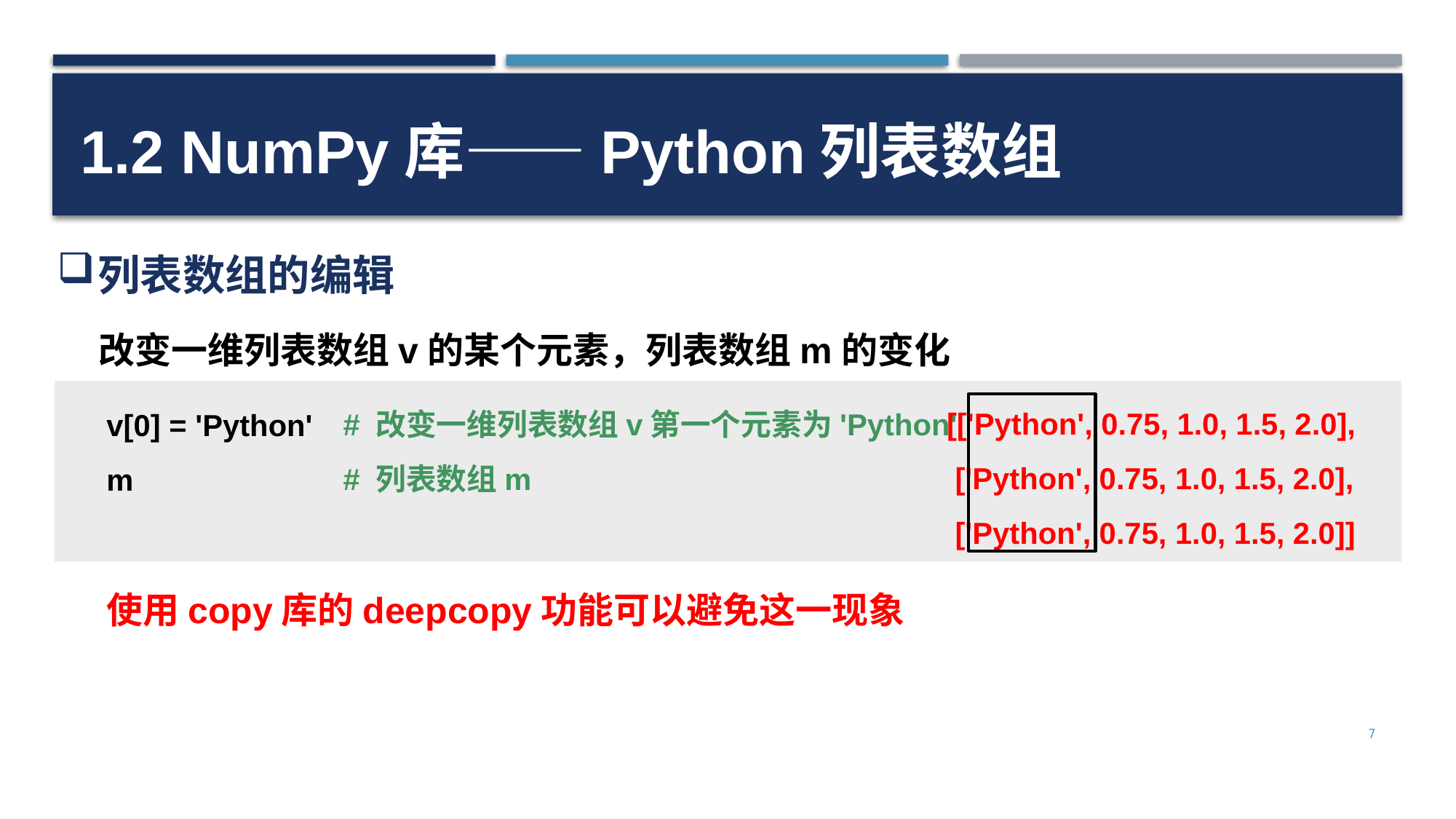

1.2 NumPy库——Python列表数组
列表数组的编辑
改变一维列表数组v的某个元素，列表数组m的变化

# 改变一维列表数组v第一个元素为'Python'
# 列表数组m
v[0] = 'Python'
m
[['Python', 0.75, 1.0, 1.5, 2.0],
 ['Python', 0.75, 1.0, 1.5, 2.0],
 ['Python', 0.75, 1.0, 1.5, 2.0]]

使用copy库的deepcopy功能可以避免这一现象
7